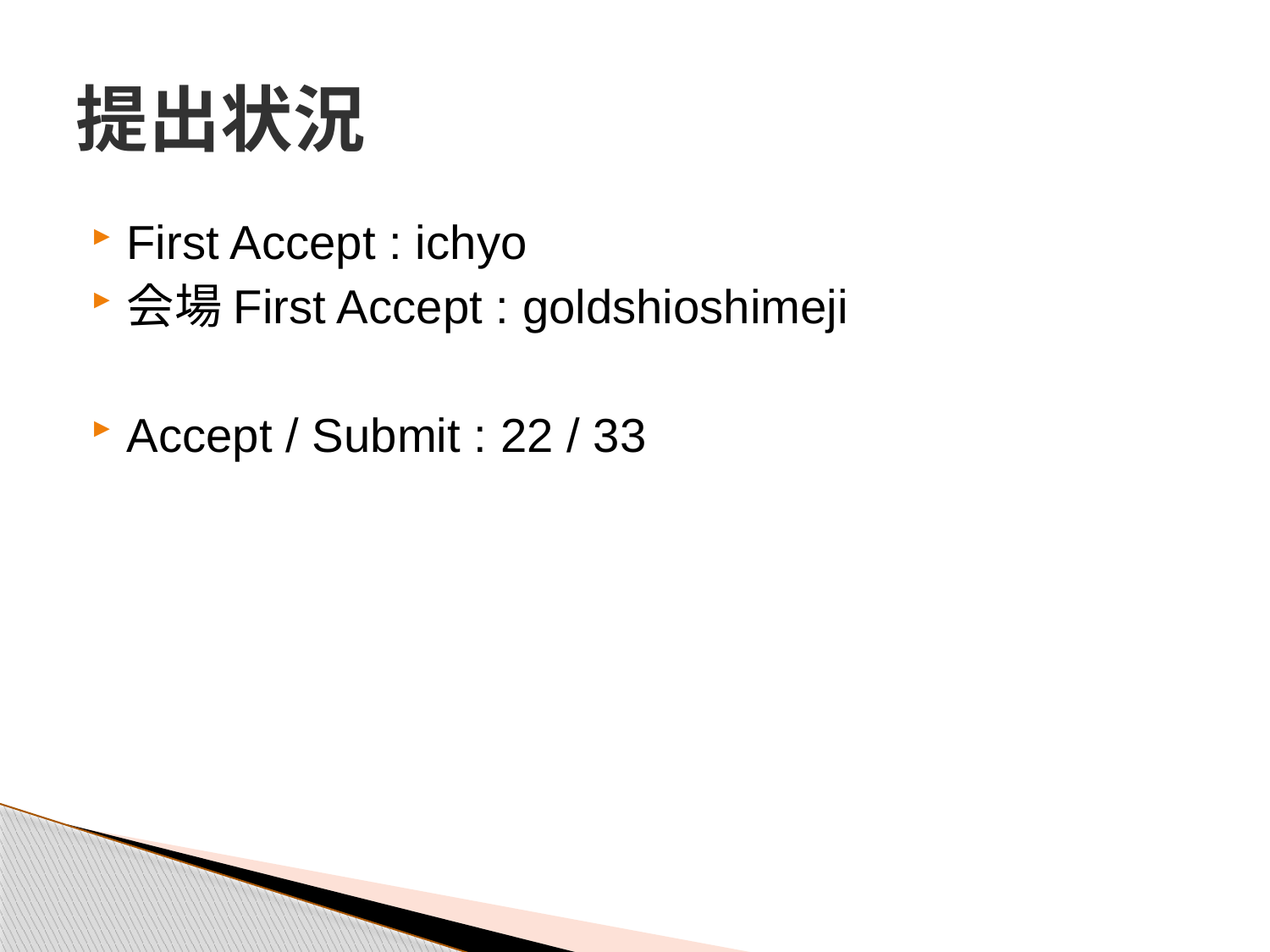

# 提出状況
First Accept : ichyo
会場First Accept : goldshioshimeji

Accept / Submit : 22 / 33